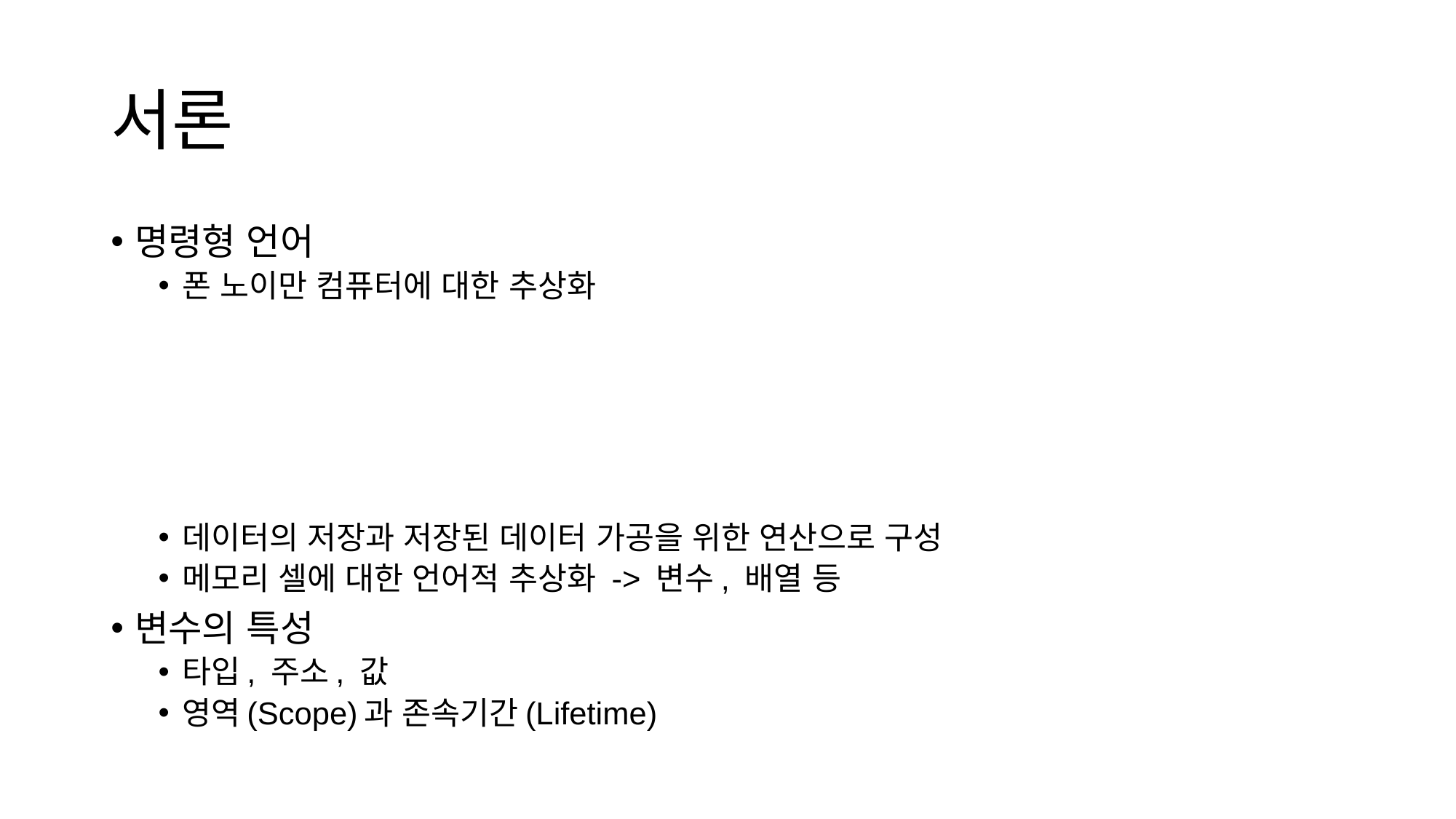

# 서론
명령형 언어
폰 노이만 컴퓨터에 대한 추상화

데이터의 저장과 저장된 데이터 가공을 위한 연산으로 구성
메모리 셀에 대한 언어적 추상화 -> 변수, 배열 등
변수의 특성
타입, 주소, 값
영역(Scope)과 존속기간(Lifetime)